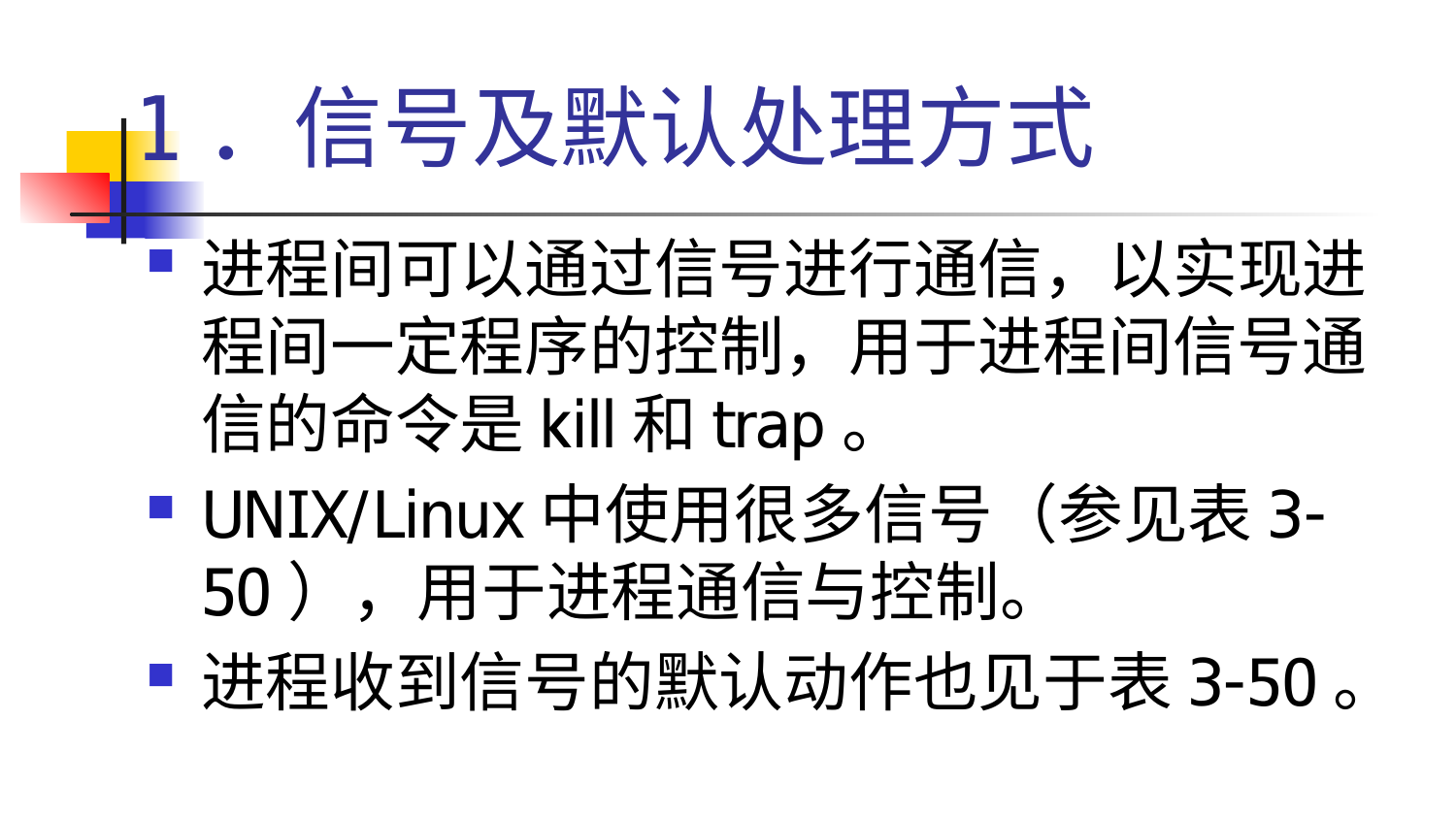

# 1．信号及默认处理方式
进程间可以通过信号进行通信，以实现进程间一定程序的控制，用于进程间信号通信的命令是kill和trap。
UNIX/Linux中使用很多信号（参见表3-50），用于进程通信与控制。
进程收到信号的默认动作也见于表3-50。